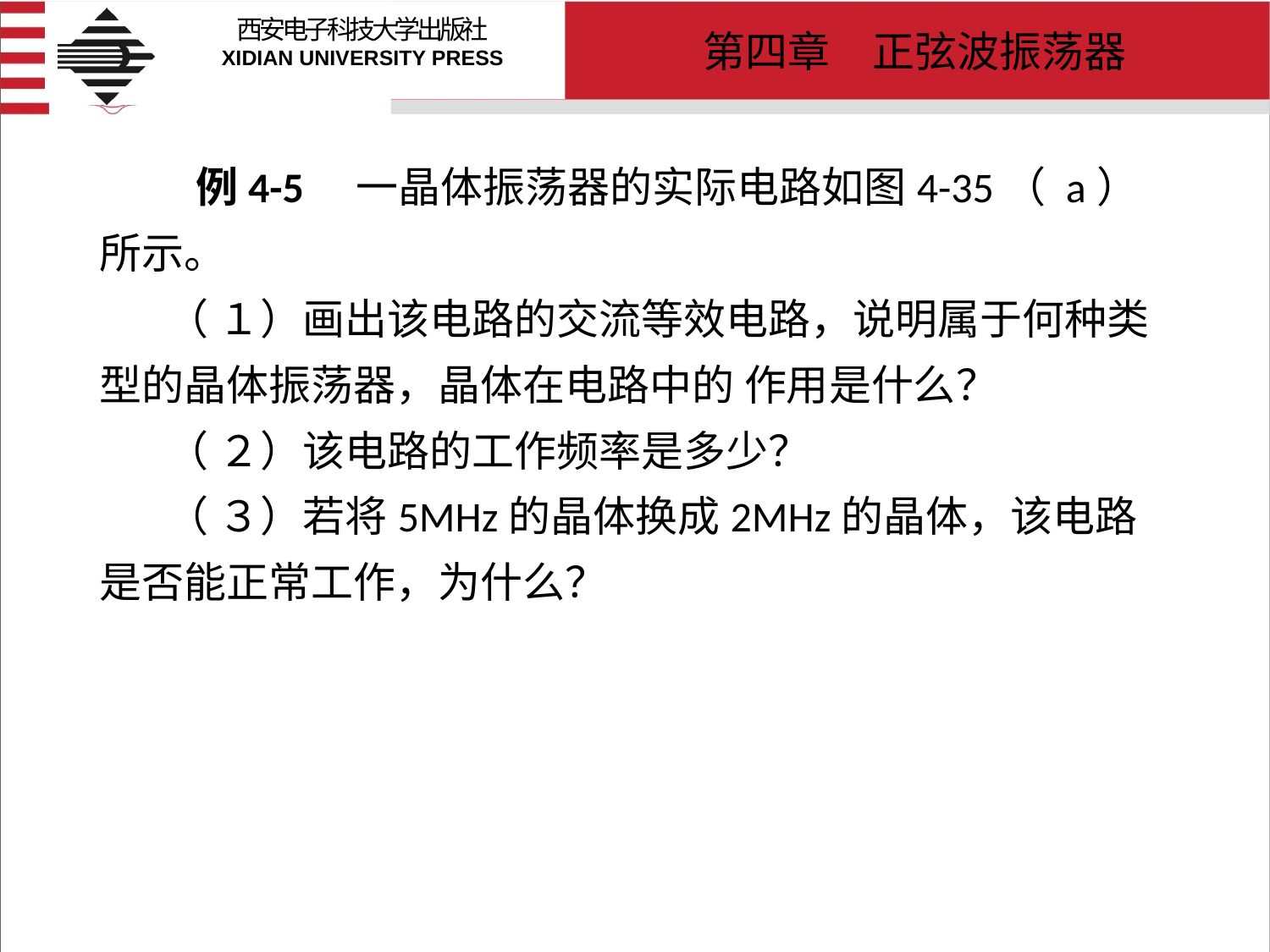

# 例4-5　一晶体振荡器的实际电路如图4-35（ a）所示。 （ １）画出该电路的交流等效电路，说明属于何种类型的晶体振荡器，晶体在电路中的 作用是什么？ （ ２）该电路的工作频率是多少？ （ ３）若将5MHz的晶体换成2MHz的晶体，该电路是否能正常工作，为什么？